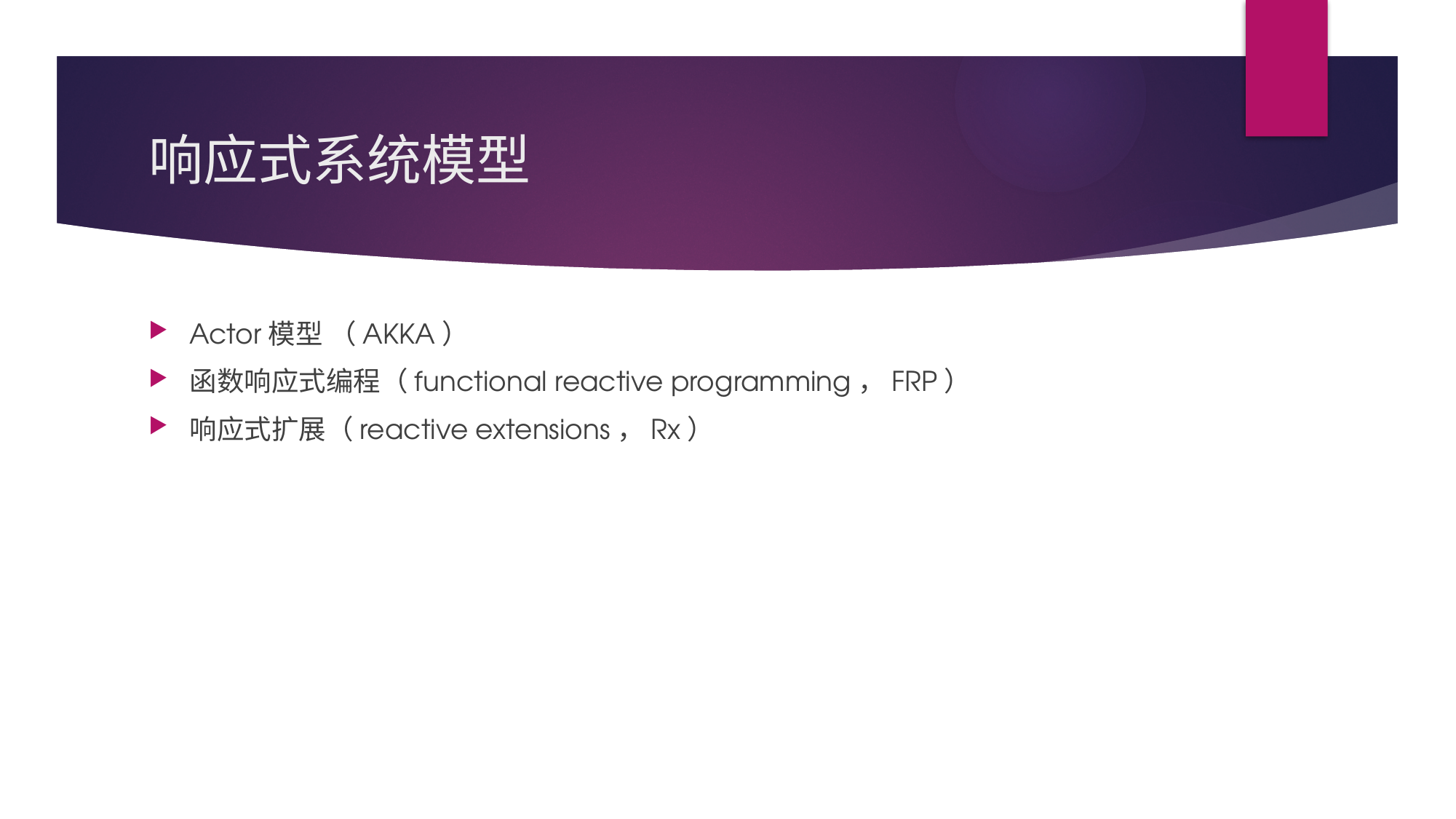

# 响应式系统模型
Actor模型 （AKKA）
函数响应式编程（functional reactive programming，FRP）
响应式扩展（reactive extensions，Rx）